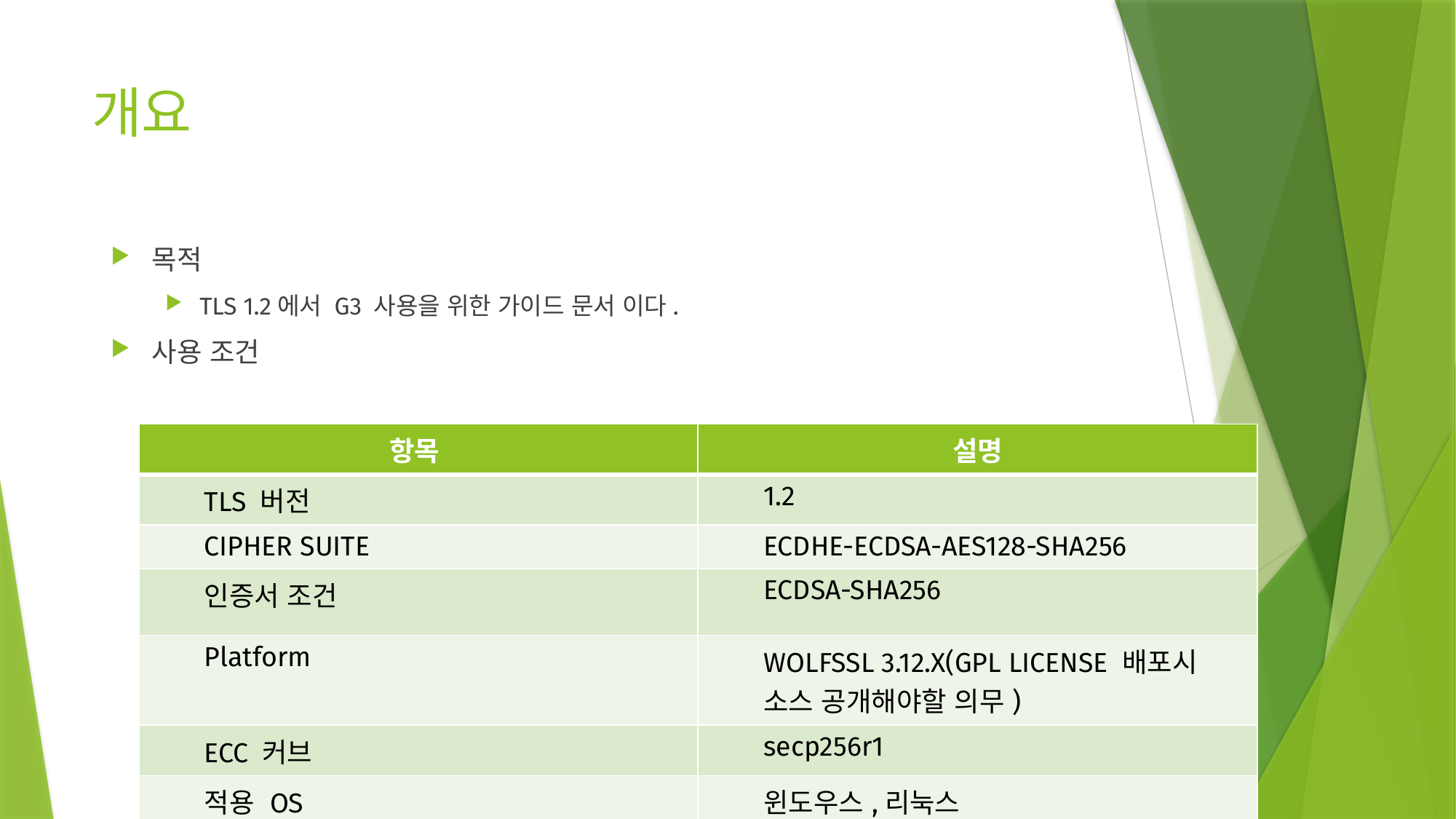

# 개요
목적
TLS 1.2에서 G3 사용을 위한 가이드 문서 이다.
사용 조건

| 항목 | 설명 |
| --- | --- |
| TLS 버전 | 1.2 |
| CIPHER SUITE | ECDHE-ECDSA-AES128-SHA256 |
| 인증서 조건 | ECDSA-SHA256 |
| Platform | WOLFSSL 3.12.X(GPL LICENSE 배포시 소스 공개해야할 의무) |
| ECC 커브 | secp256r1 |
| 적용 OS | 윈도우스,리눅스 |